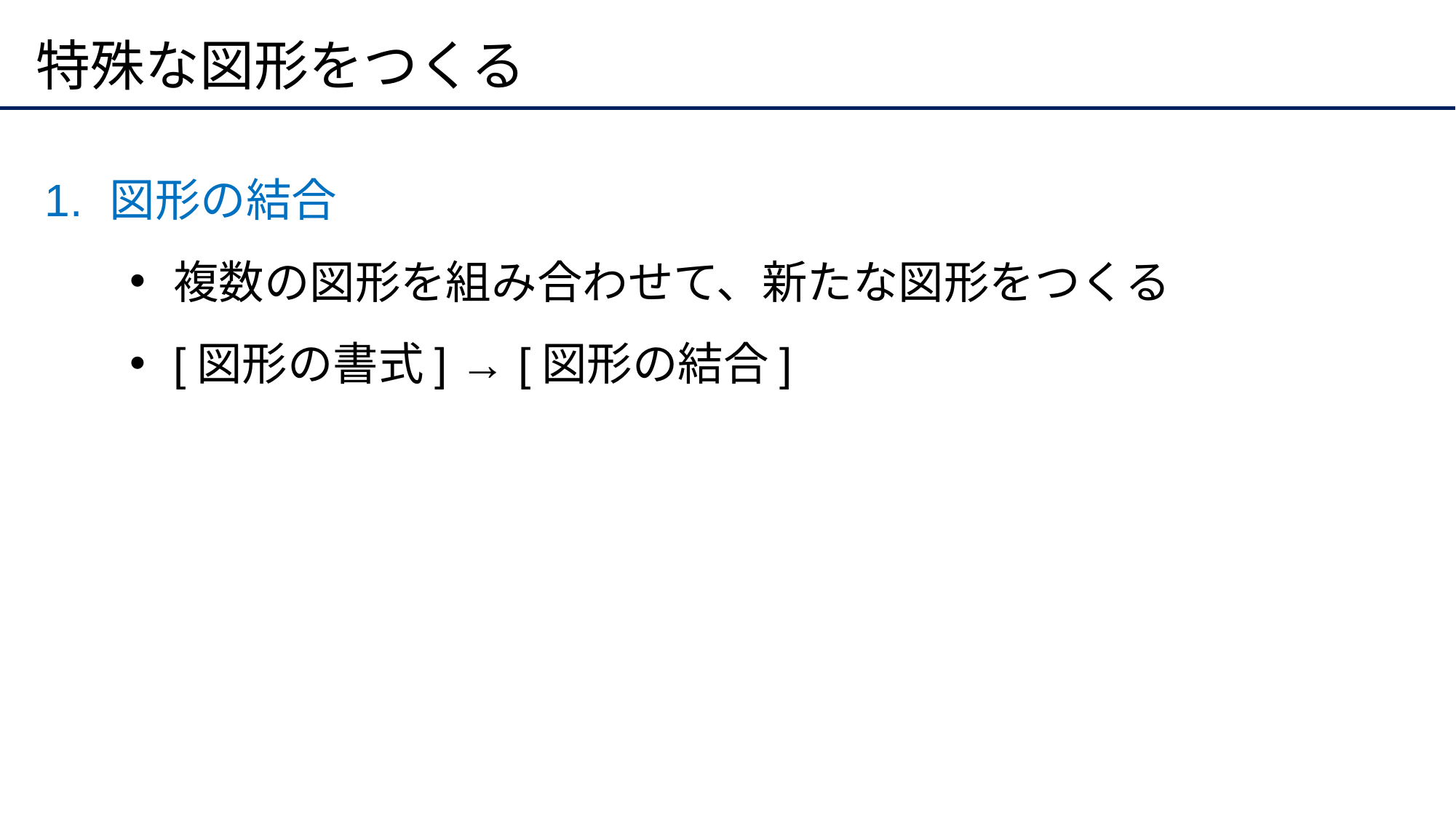

# 特殊な図形をつくる
図形の結合
複数の図形を組み合わせて、新たな図形をつくる
[図形の書式] → [図形の結合]